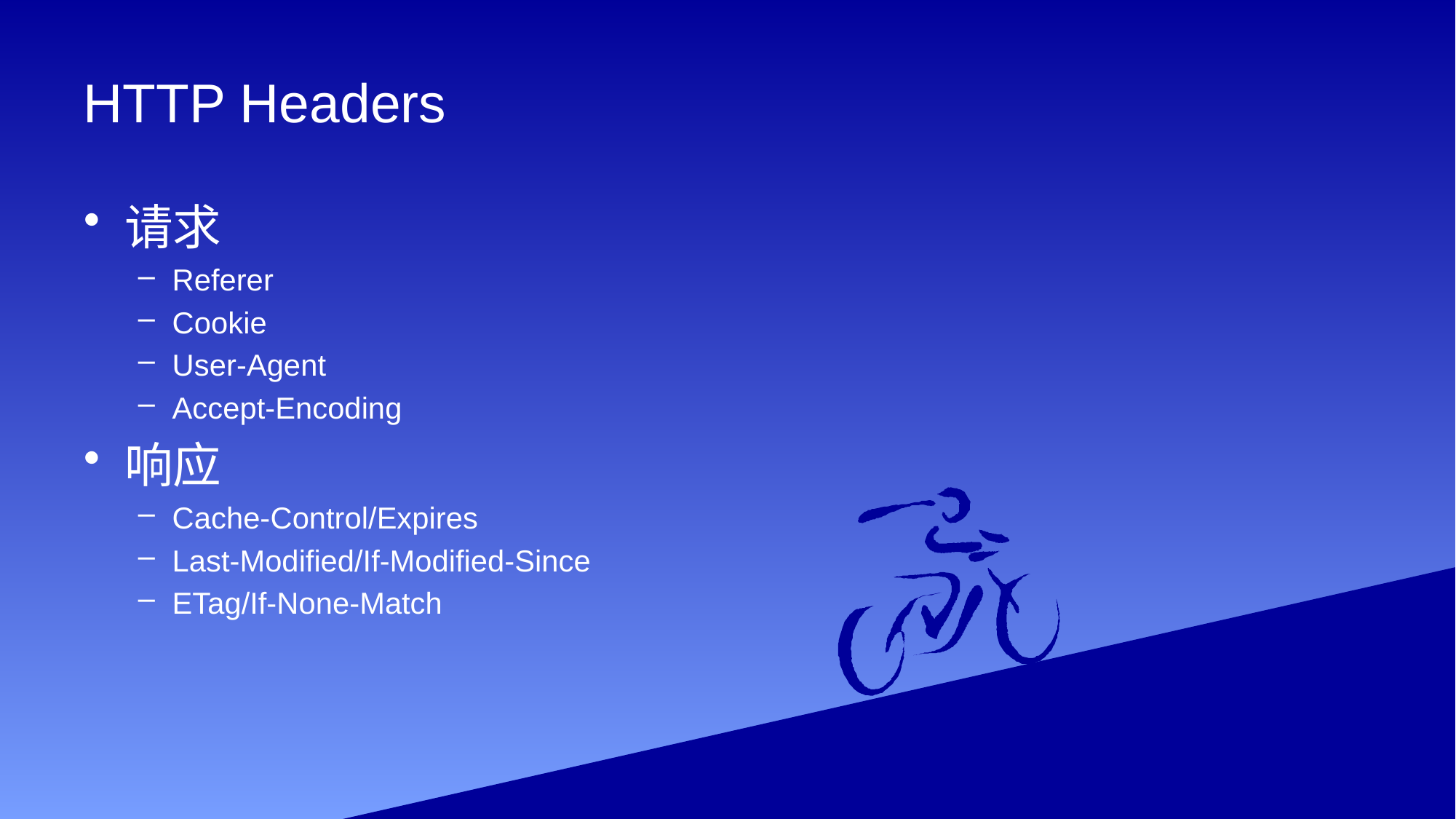

# HTTP Headers
请求
Referer
Cookie
User-Agent
Accept-Encoding
响应
Cache-Control/Expires
Last-Modified/If-Modified-Since
ETag/If-None-Match